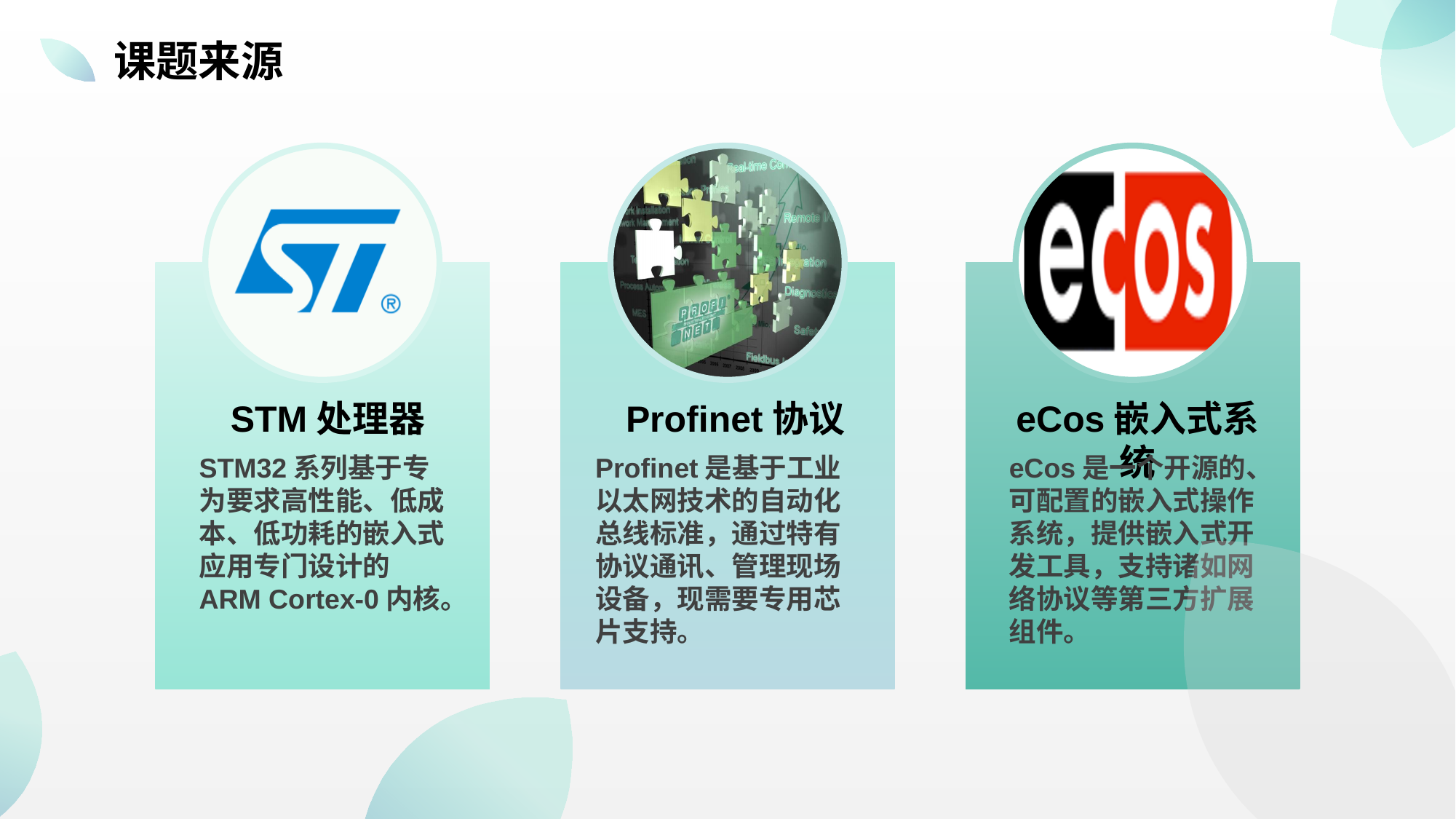

课题来源

STM处理器
Profinet协议
eCos嵌入式系统
STM32系列基于专为要求高性能、低成本、低功耗的嵌入式应用专门设计的ARM Cortex-0内核。
Profinet是基于工业以太网技术的自动化总线标准，通过特有协议通讯、管理现场设备，现需要专用芯片支持。
eCos是一个开源的、可配置的嵌入式操作系统，提供嵌入式开发工具，支持诸如网络协议等第三方扩展组件。